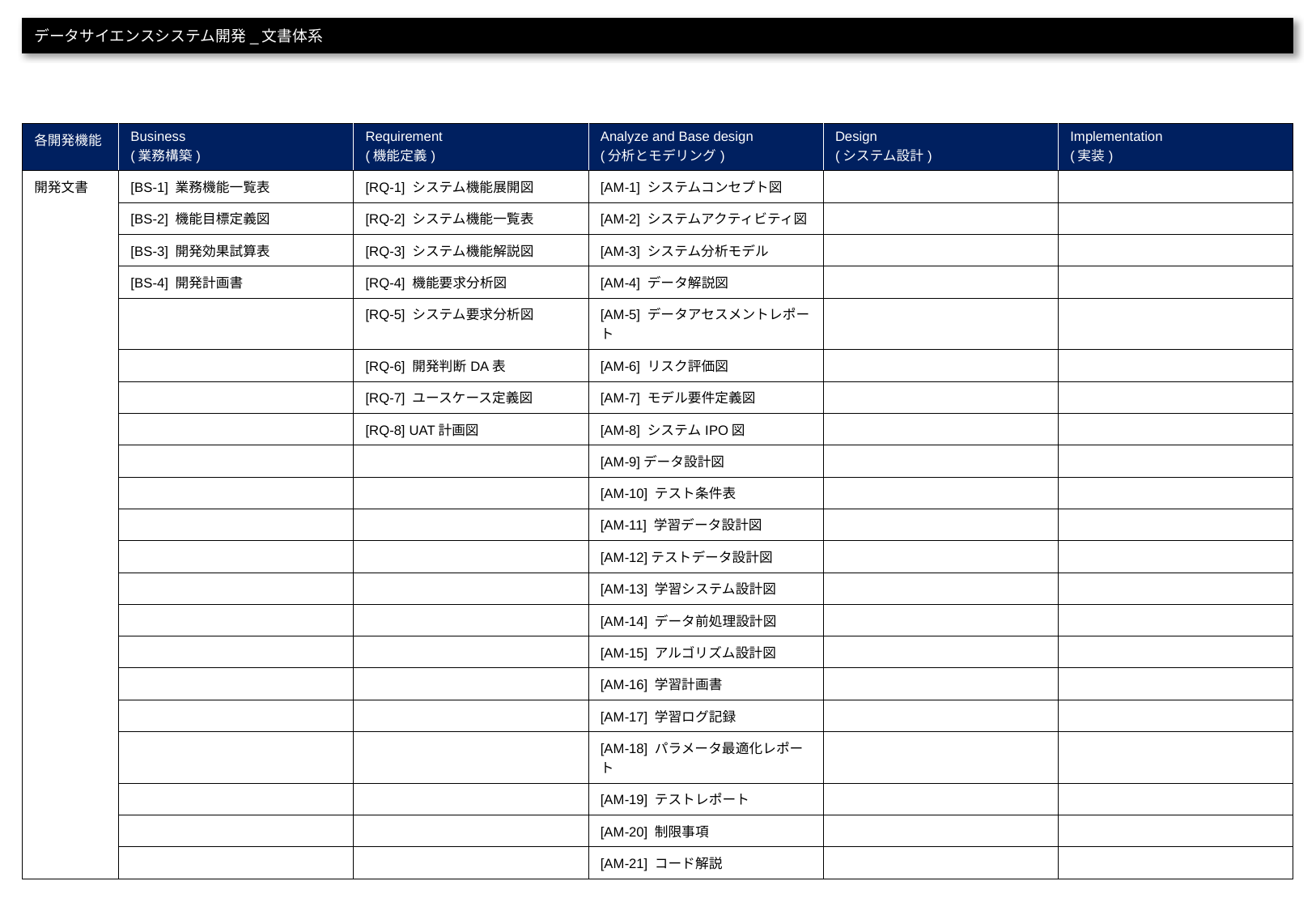

| データサイエンスシステム開発\_文書体系 |
| --- |
| 各開発機能 | Business (業務構築) | Requirement (機能定義) | Analyze and Base design (分析とモデリング) | Design (システム設計) | Implementation (実装) |
| --- | --- | --- | --- | --- | --- |
| 開発文書 | [BS-1] 業務機能一覧表 | [RQ-1] システム機能展開図 | [AM-1] システムコンセプト図 |  |  |
|  | [BS-2] 機能目標定義図 | [RQ-2] システム機能一覧表 | [AM-2] システムアクティビティ図 |  |  |
|  | [BS-3] 開発効果試算表 | [RQ-3] システム機能解説図 | [AM-3] システム分析モデル |  |  |
|  | [BS-4] 開発計画書 | [RQ-4] 機能要求分析図 | [AM-4] データ解説図 |  |  |
|  |  | [RQ-5] システム要求分析図 | [AM-5] データアセスメントレポート |  |  |
|  |  | [RQ-6] 開発判断DA表 | [AM-6] リスク評価図 |  |  |
|  |  | [RQ-7] ユースケース定義図 | [AM-7] モデル要件定義図 |  |  |
|  |  | [RQ-8] UAT計画図 | [AM-8] システムIPO図 |  |  |
|  |  |  | [AM-9]データ設計図 |  |  |
|  |  |  | [AM-10] テスト条件表 |  |  |
|  |  |  | [AM-11] 学習データ設計図 |  |  |
|  |  |  | [AM-12]テストデータ設計図 |  |  |
|  |  |  | [AM-13] 学習システム設計図 |  |  |
|  |  |  | [AM-14] データ前処理設計図 |  |  |
|  |  |  | [AM-15] アルゴリズム設計図 |  |  |
|  |  |  | [AM-16] 学習計画書 |  |  |
|  |  |  | [AM-17] 学習ログ記録 |  |  |
|  |  |  | [AM-18] パラメータ最適化レポート |  |  |
|  |  |  | [AM-19] テストレポート |  |  |
|  |  |  | [AM-20] 制限事項 |  |  |
|  |  |  | [AM-21] コード解説 |  |  |